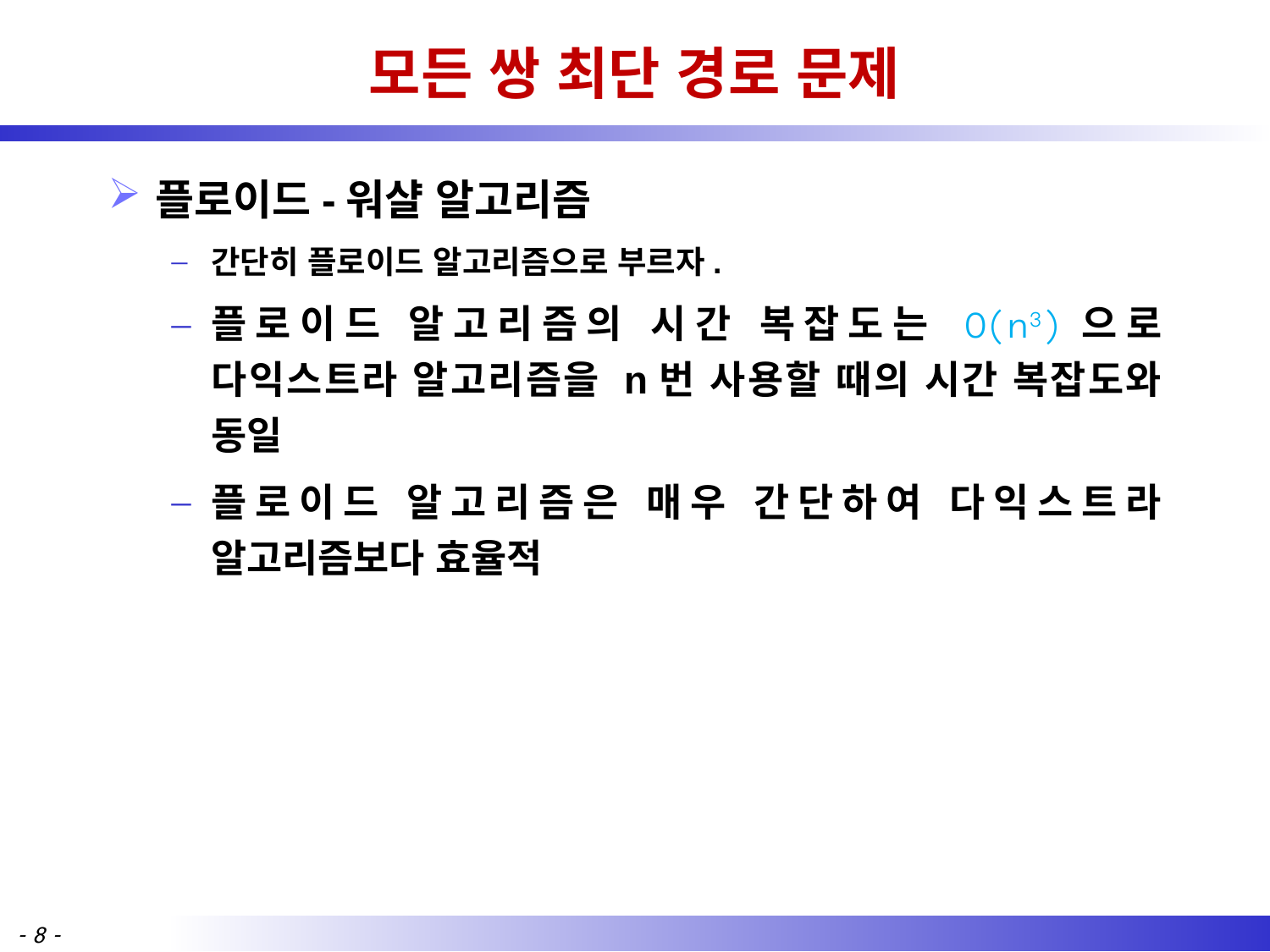

# 모든 쌍 최단 경로 문제
플로이드-워샬 알고리즘
간단히 플로이드 알고리즘으로 부르자.
플로이드 알고리즘의 시간 복잡도는 O(n3)으로 다익스트라 알고리즘을 n번 사용할 때의 시간 복잡도와 동일
플로이드 알고리즘은 매우 간단하여 다익스트라 알고리즘보다 효율적

- 8 -